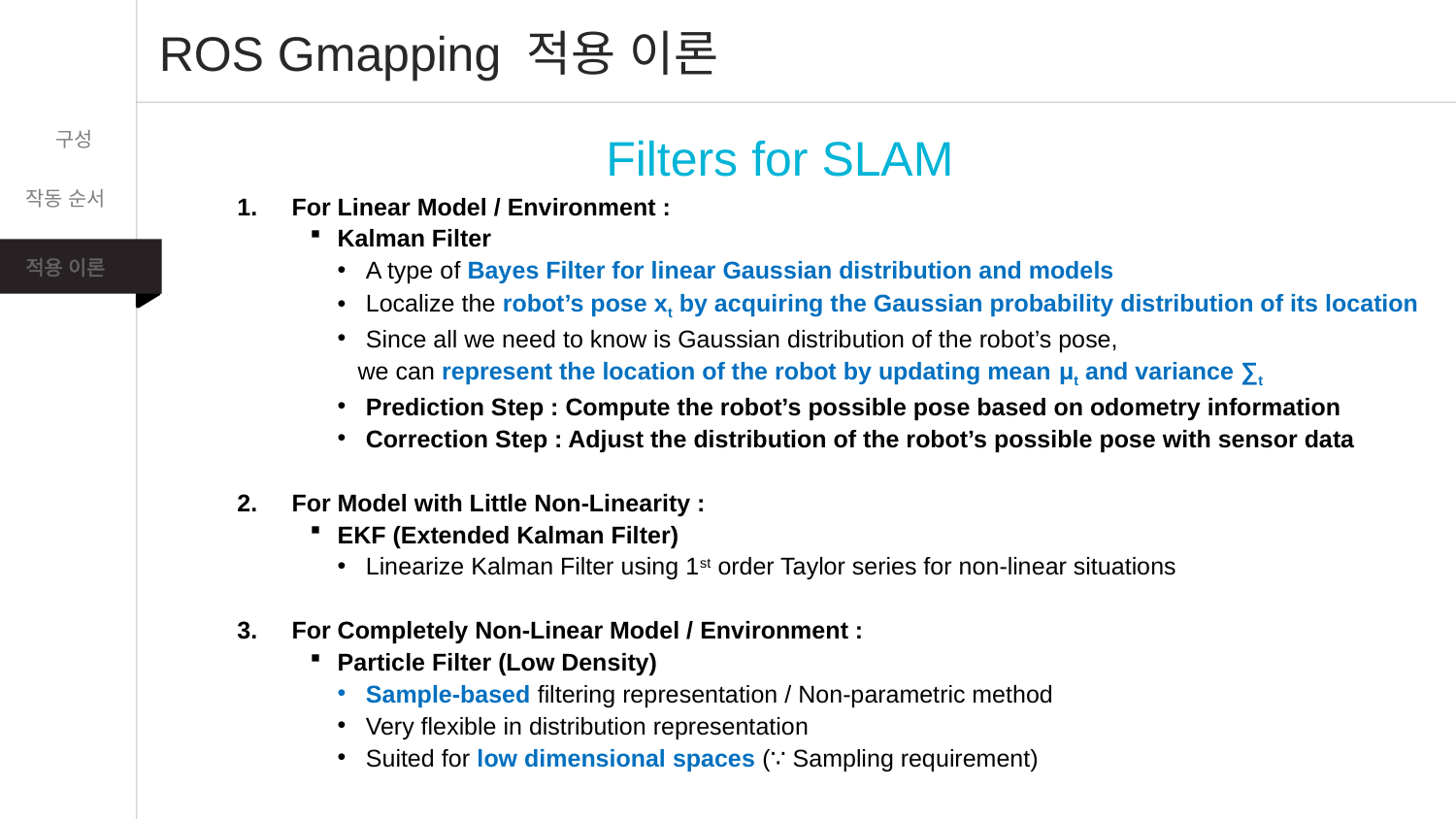

ROS Gmapping 적용 이론
Filters for SLAM
구성
작동 순서
적용 이론
For Linear Model / Environment :
Kalman Filter
A type of Bayes Filter for linear Gaussian distribution and models
Localize the robot’s pose xt by acquiring the Gaussian probability distribution of its location
Since all we need to know is Gaussian distribution of the robot’s pose,
   we can represent the location of the robot by updating mean μt and variance ∑t
Prediction Step : Compute the robot’s possible pose based on odometry information
Correction Step : Adjust the distribution of the robot’s possible pose with sensor data

For Model with Little Non-Linearity :
EKF (Extended Kalman Filter)
Linearize Kalman Filter using 1st order Taylor series for non-linear situations

For Completely Non-Linear Model / Environment :
Particle Filter (Low Density)
Sample-based filtering representation / Non-parametric method
Very flexible in distribution representation
Suited for low dimensional spaces (∵ Sampling requirement)